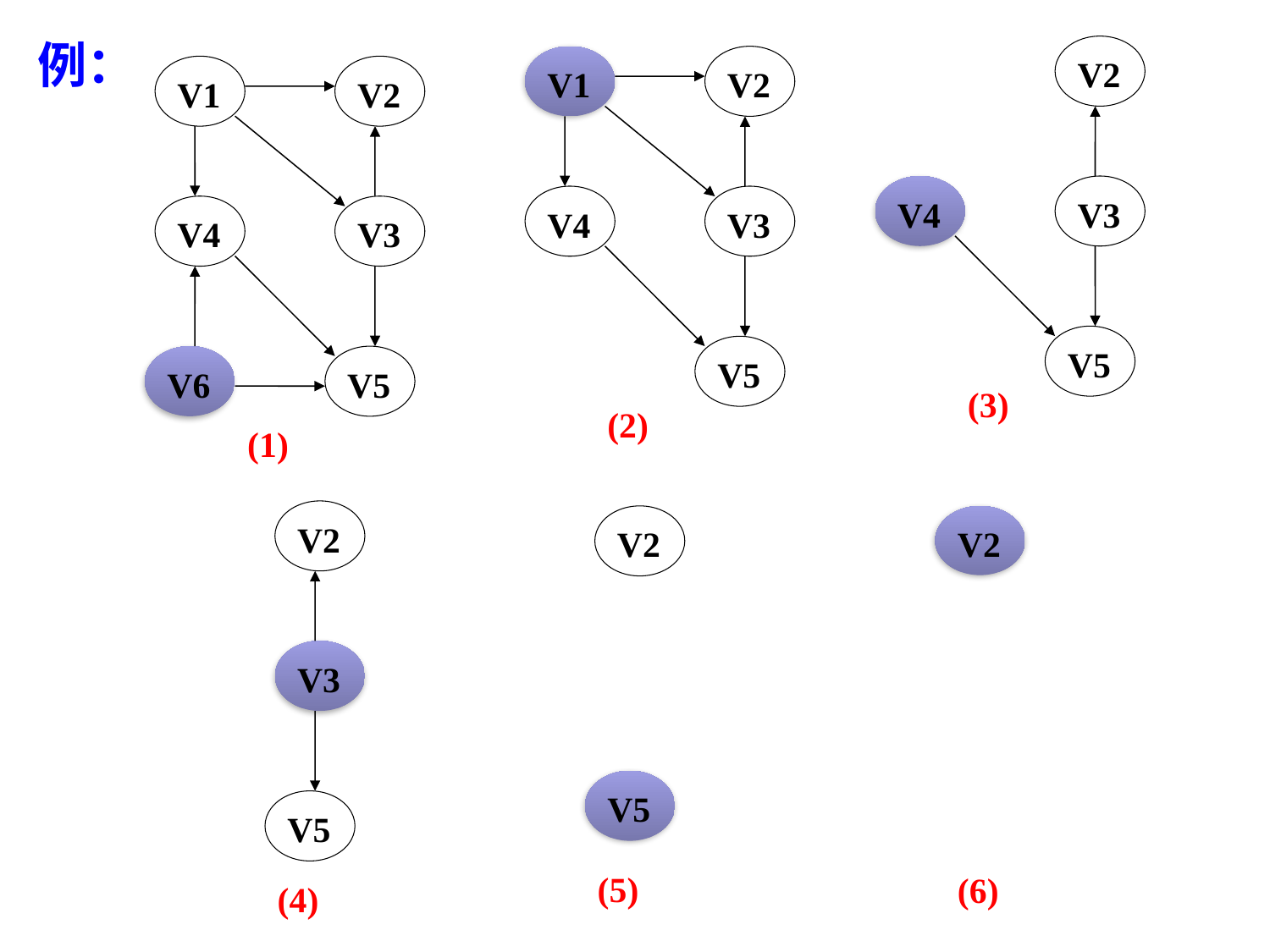

# 例：

V2

V4

V3

V5
(3)

V1

V2

V4

V3

V5
(2)

V1

V2

V4

V3

V6

V5

(1)

V2

V3

V5
(4)

V2

V5
(5)

V2
(6)